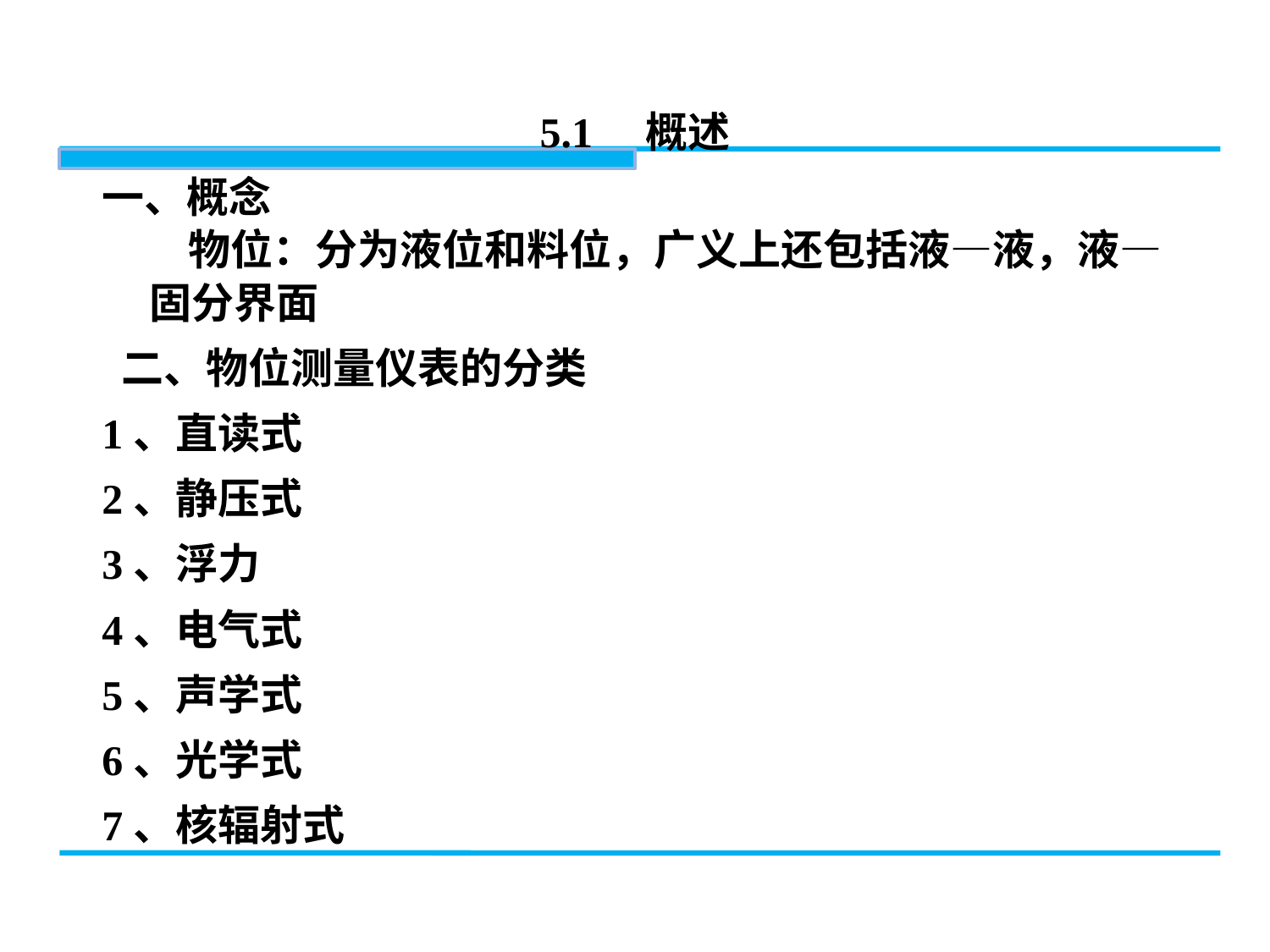

5.1    概述
一、概念
        物位：分为液位和料位，广义上还包括液—液，液—固分界面
 二、物位测量仪表的分类
1、直读式
2、静压式
3、浮力
4、电气式
5、声学式
6、光学式
7、核辐射式